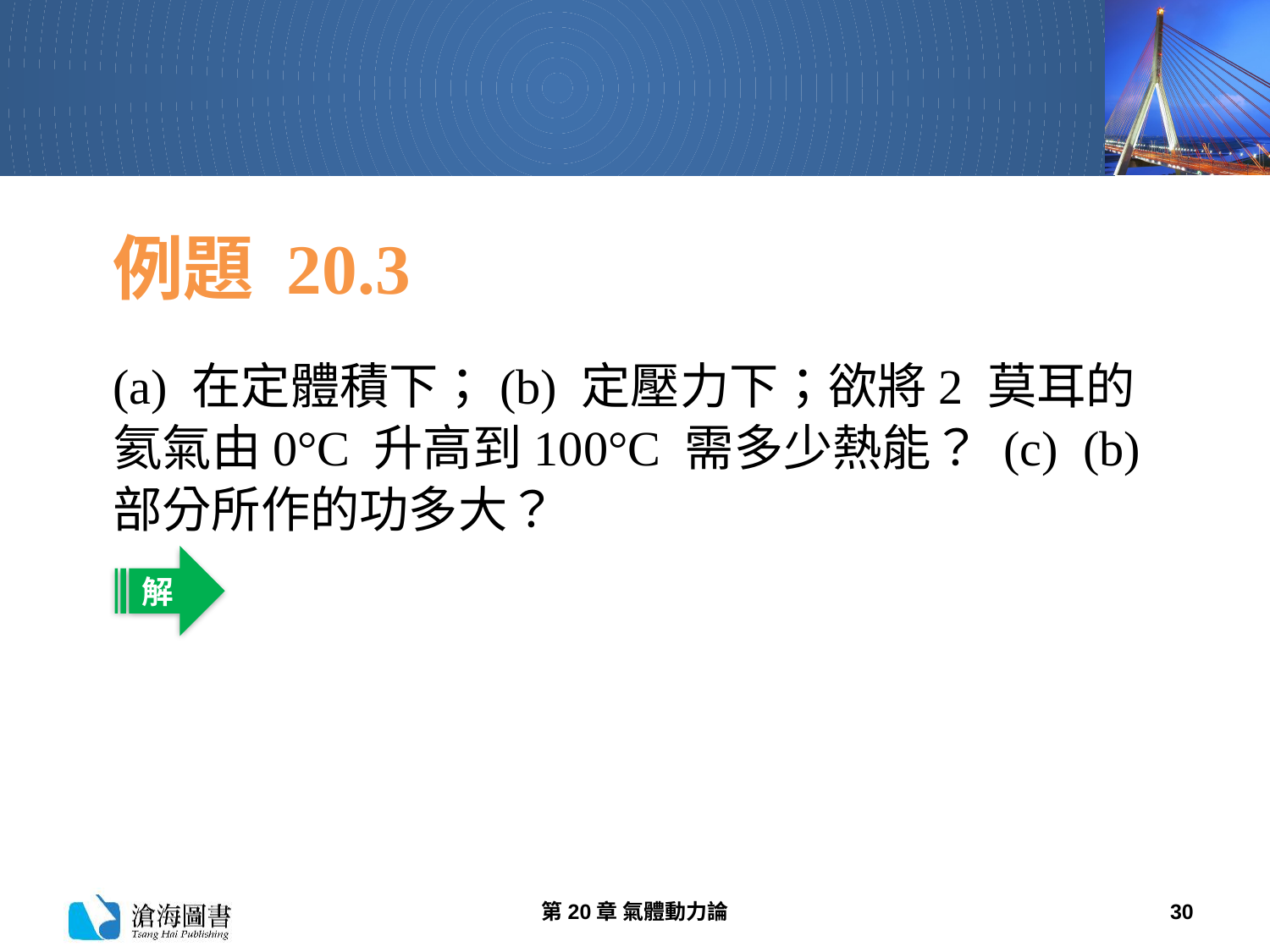

# 例題 20.3
(a) 在定體積下；(b) 定壓力下；欲將2 莫耳的氦氣由0°C 升高到100°C 需多少熱能？ (c)  (b)部分所作的功多大？

解
第20章 氣體動力論
30